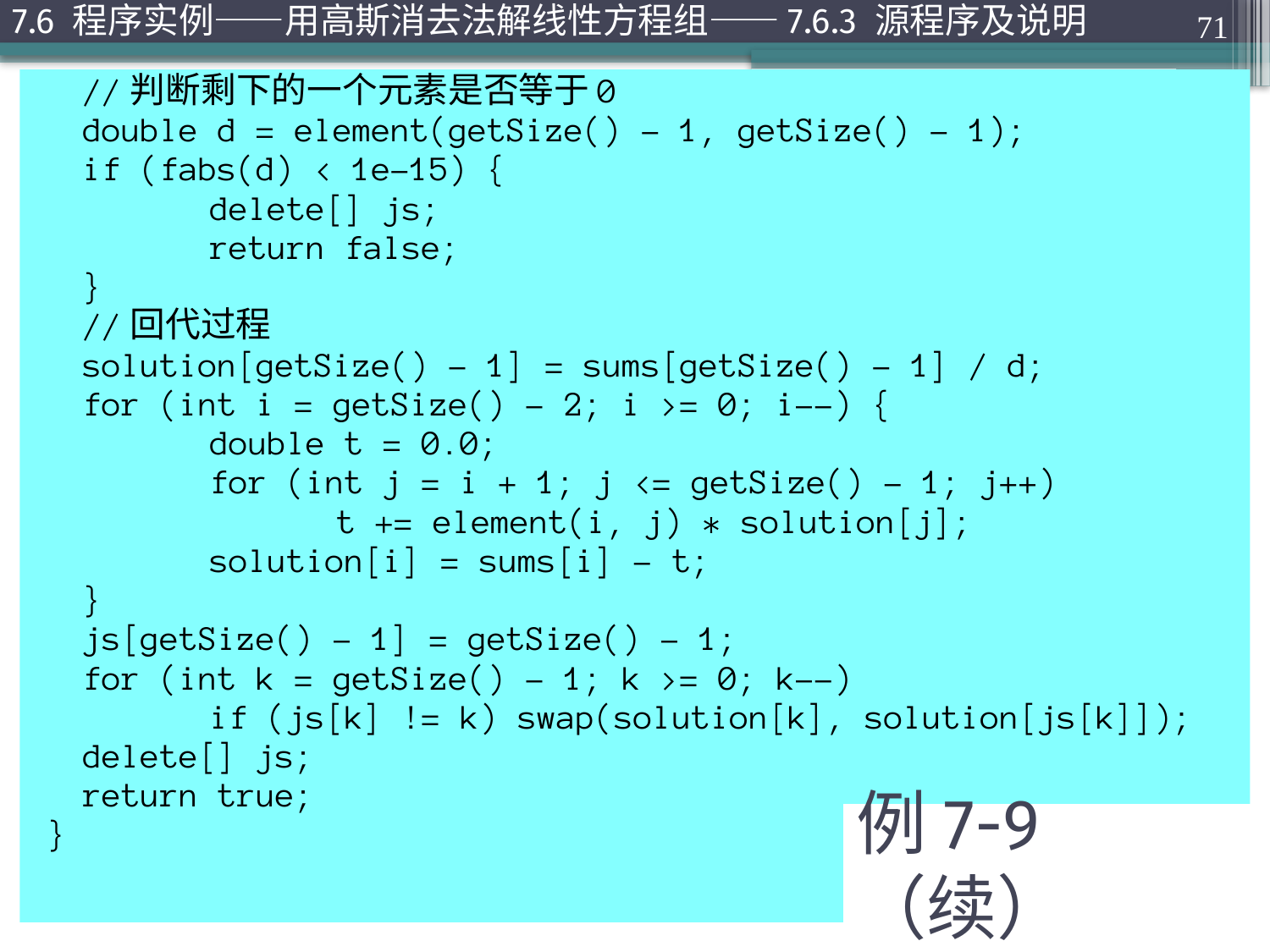

7.6 程序实例——用高斯消去法解线性方程组——7.6.3 源程序及说明
71
	//判断剩下的一个元素是否等于0
	double d = element(getSize() - 1, getSize() - 1);
	if (fabs(d) < 1e-15) {
		delete[] js;
		return false;
	}
	//回代过程
	solution[getSize() - 1] = sums[getSize() - 1] / d;
	for (int i = getSize() - 2; i >= 0; i--) {
		double t = 0.0;
		for (int j = i + 1; j <= getSize() - 1; j++)
			t += element(i, j) * solution[j];
		solution[i] = sums[i] - t;
	}
	js[getSize() - 1] = getSize() - 1;
	for (int k = getSize() - 1; k >= 0; k--)
		if (js[k] != k) swap(solution[k], solution[js[k]]);
	delete[] js;
	return true;
}

# 例7-9（续）